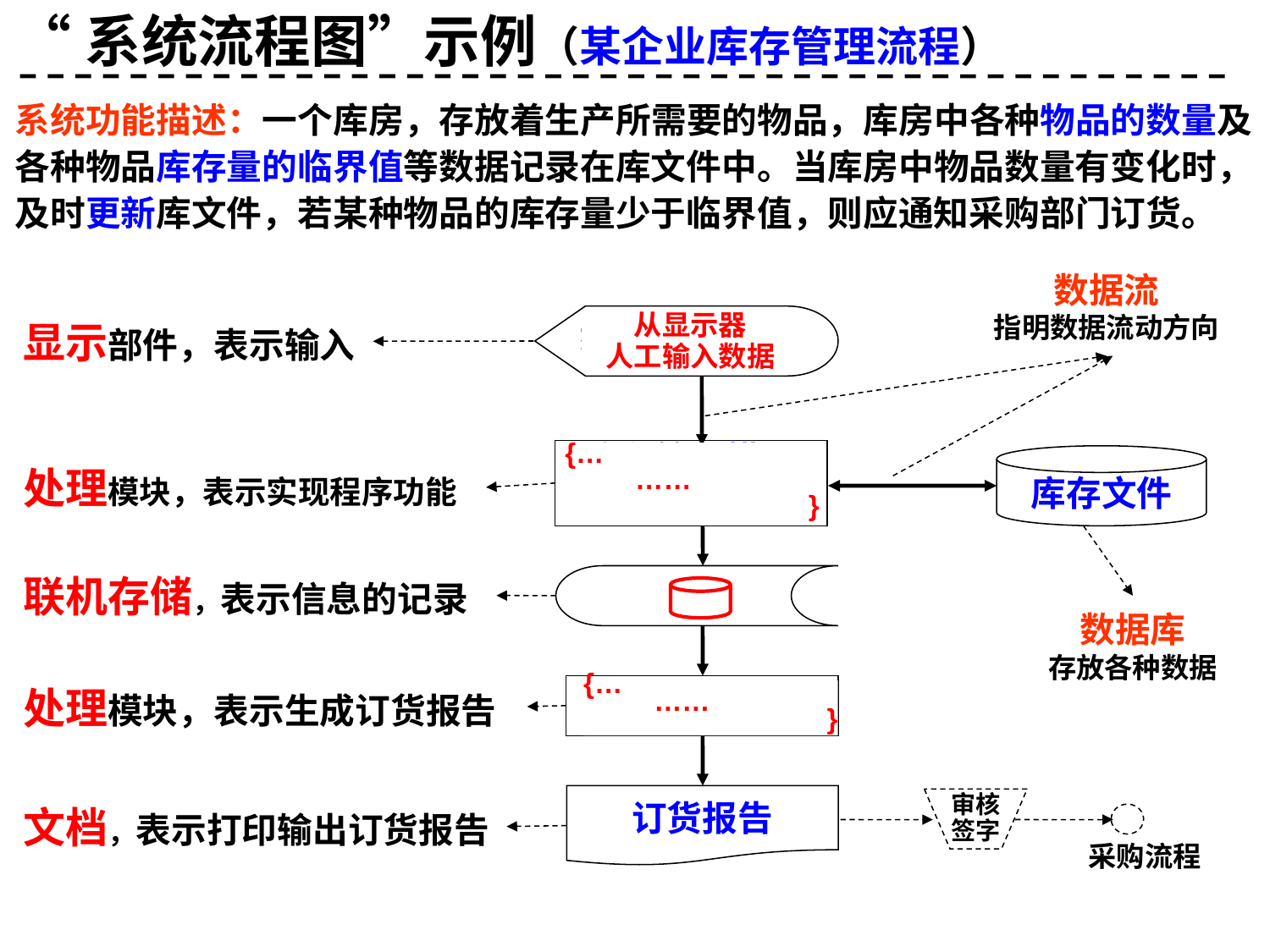

“系统流程图”示例（某企业库存管理流程）

系统功能描述：一个库房，存放着生产所需要的物品，库房中各种物品的数量及各种物品库存量的临界值等数据记录在库文件中。当库房中物品数量有变化时，及时更新库文件，若某种物品的库存量少于临界值，则应通知采购部门订货。
数据流
指明数据流动方向

库存管理模块
（增删改、查询统计）
输入变更记录
从显示器
人工输入数据
显示部件，表示输入
库存文件

数据库
存放各种数据
{…
         ……
}
处理模块，表示实现程序功能

订货信息
联机存储，表示信息的记录

报告生成模块
{…
         ……
}
处理模块，表示生成订货报告

订货报告
审核
签字

文档，表示打印输出订货报告

采购流程